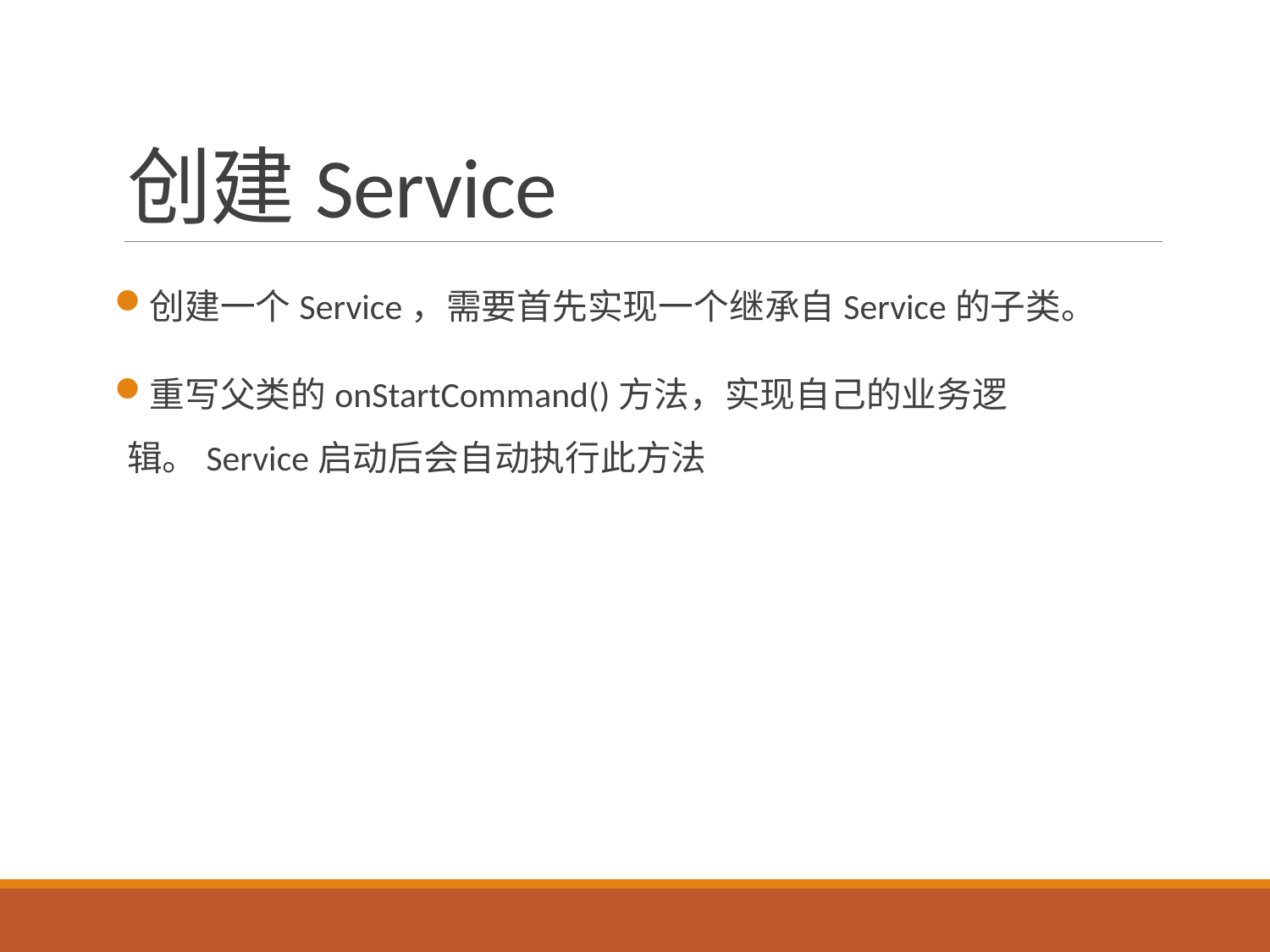

# 创建Service
创建一个Service，需要首先实现一个继承自Service的子类。
重写父类的onStartCommand()方法，实现自己的业务逻辑。Service启动后会自动执行此方法